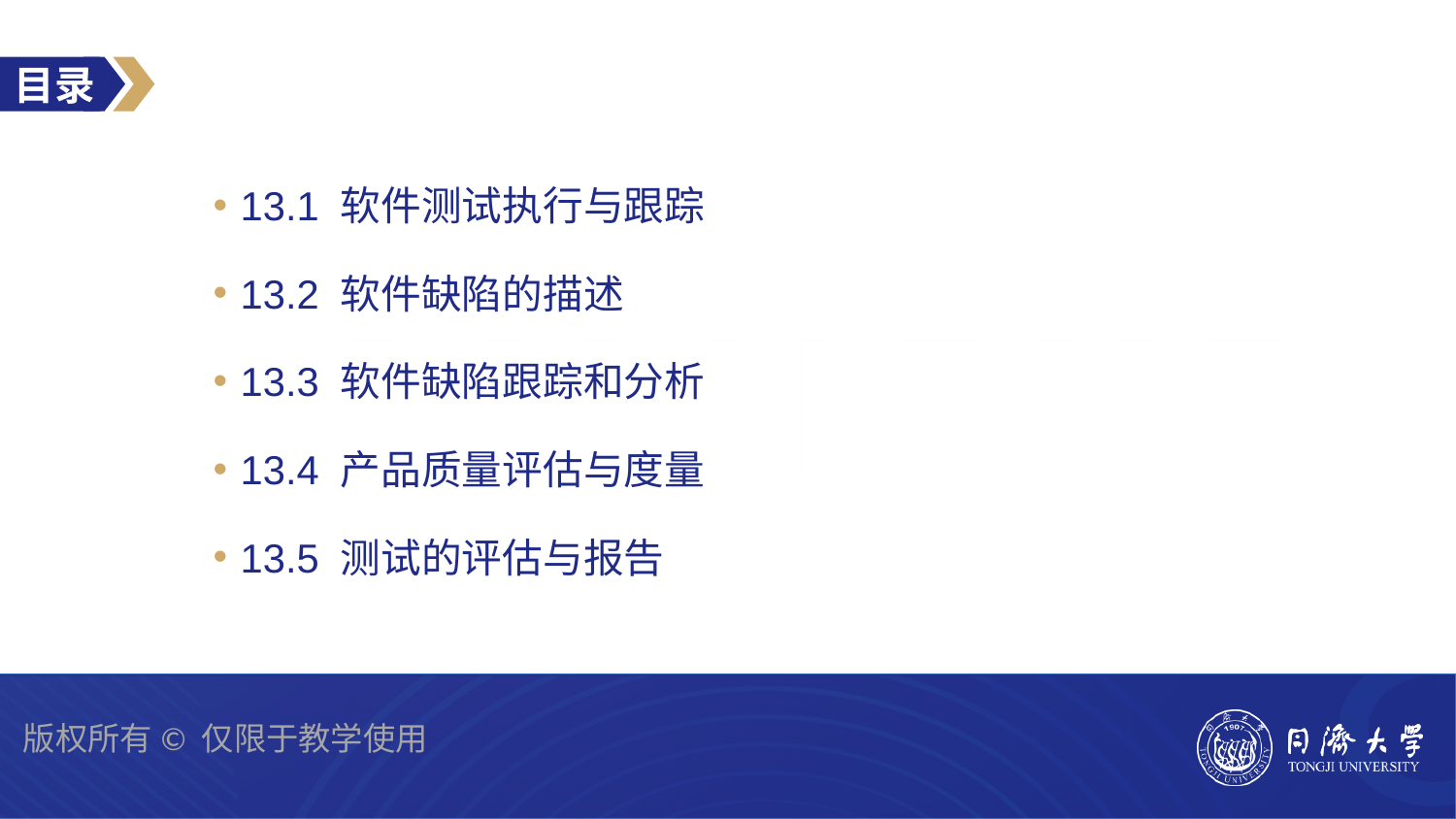

13.1 软件测试执行与跟踪
13.2 软件缺陷的描述
13.3 软件缺陷跟踪和分析
13.4 产品质量评估与度量
13.5 测试的评估与报告
版权所有©️ 仅限于教学使用